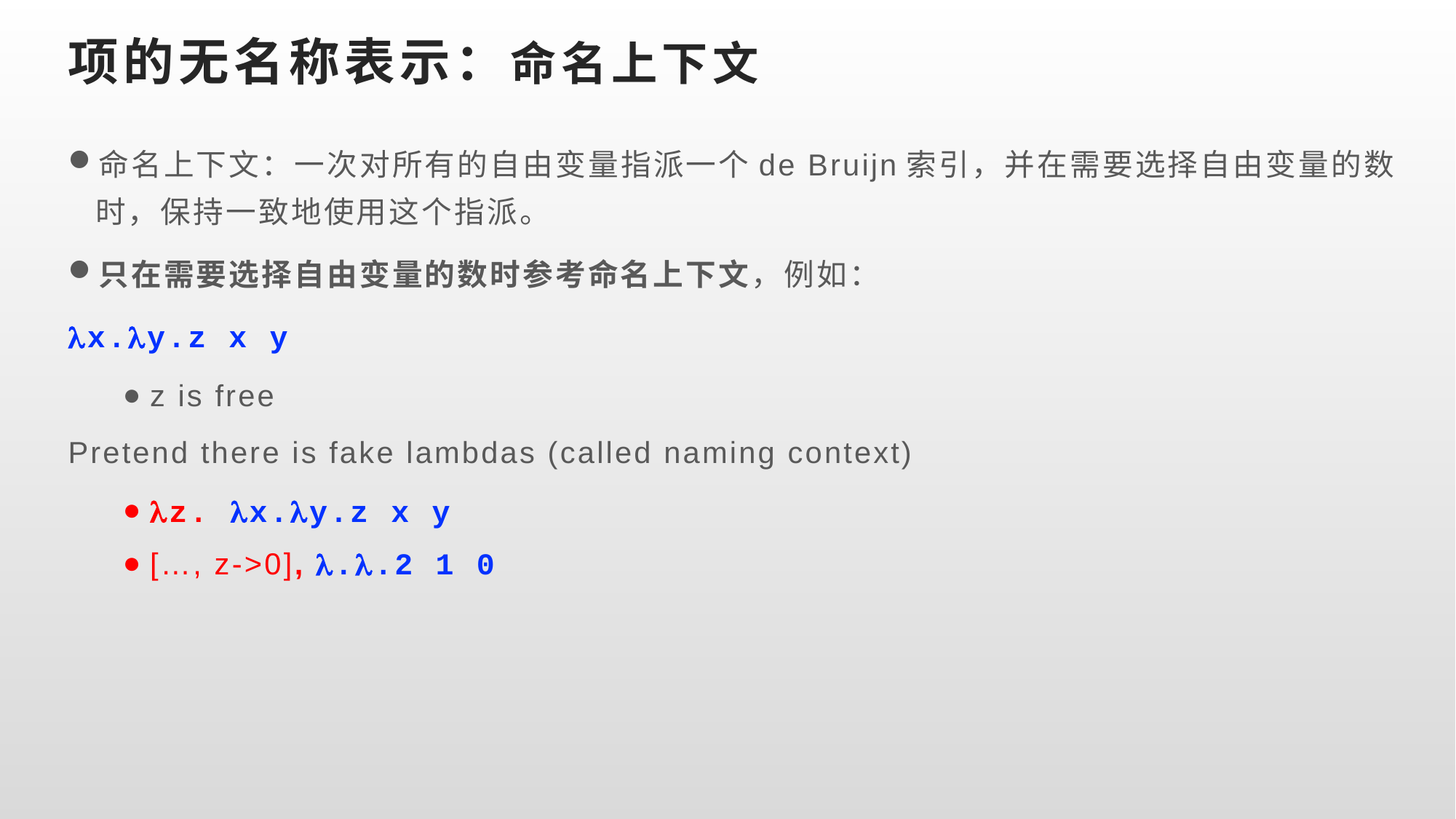

# 项的无名称表示：命名上下文
命名上下文：一次对所有的自由变量指派一个de Bruijn索引，并在需要选择自由变量的数时，保持一致地使用这个指派。
只在需要选择自由变量的数时参考命名上下文，例如：
λx.λy.z x y
z is free
Pretend there is fake lambdas (called naming context)
λz. λx.λy.z x y
[…, z->0], λ.λ.2 1 0